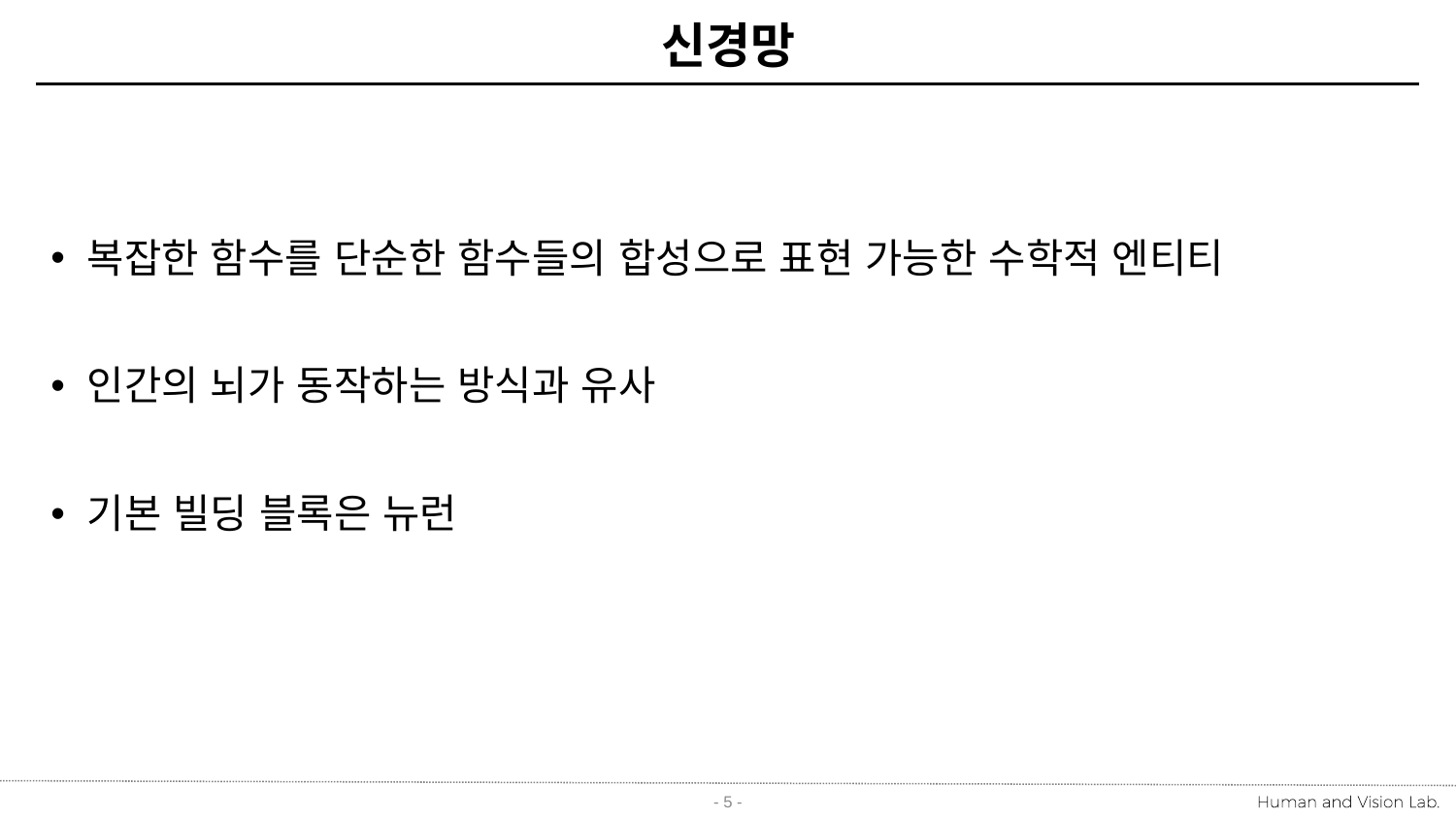

# 신경망

복잡한 함수를 단순한 함수들의 합성으로 표현 가능한 수학적 엔티티

인간의 뇌가 동작하는 방식과 유사

기본 빌딩 블록은 뉴런
- 5 -